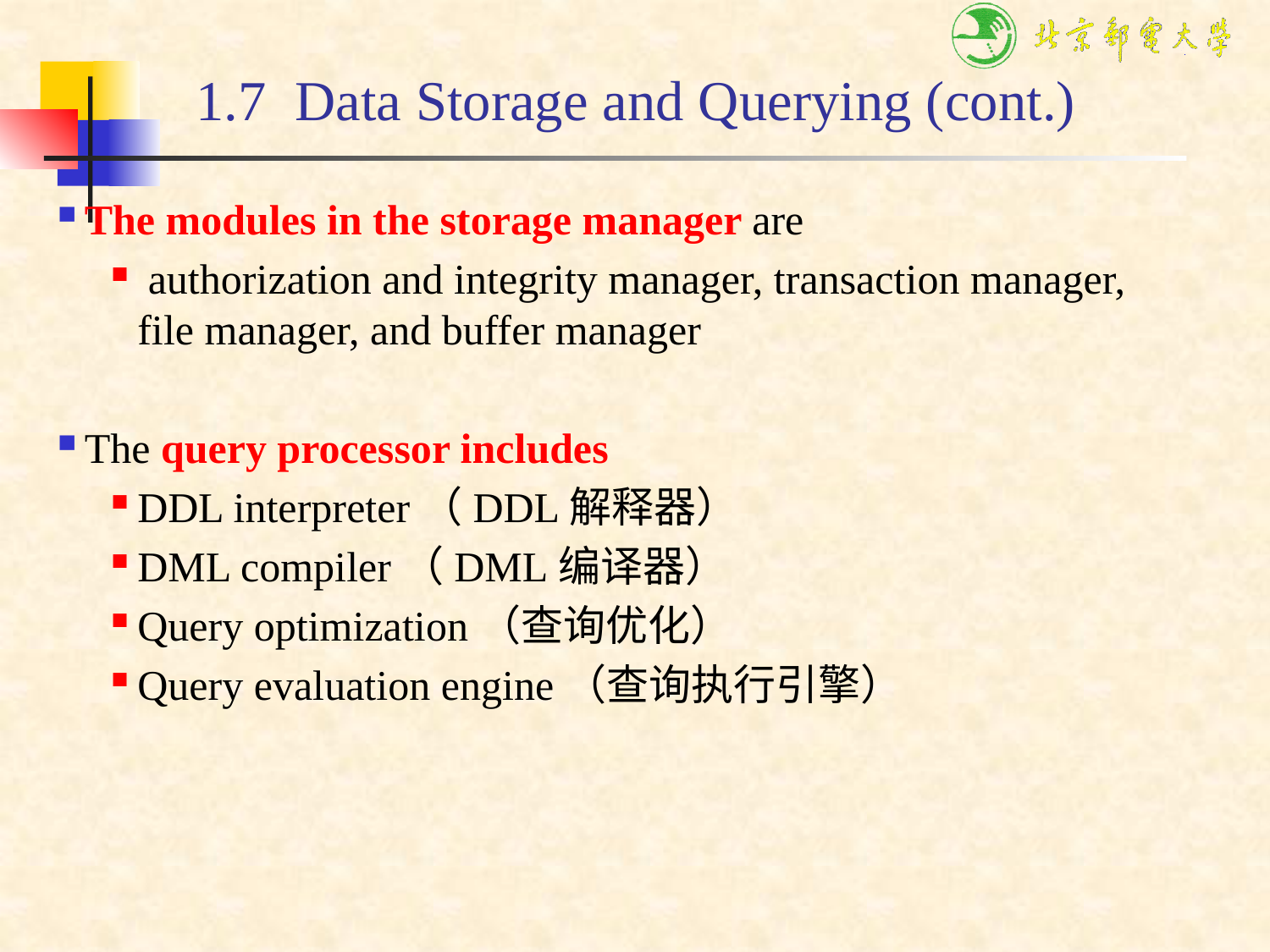

1.7  Data Storage and Querying (cont.)
The modules in the storage manager are
 authorization and integrity manager, transaction manager, file manager, and buffer manager

The query processor includes
DDL interpreter（DDL解释器）
DML compiler（DML编译器）
Query optimization（查询优化）
Query evaluation engine（查询执行引擎）
77